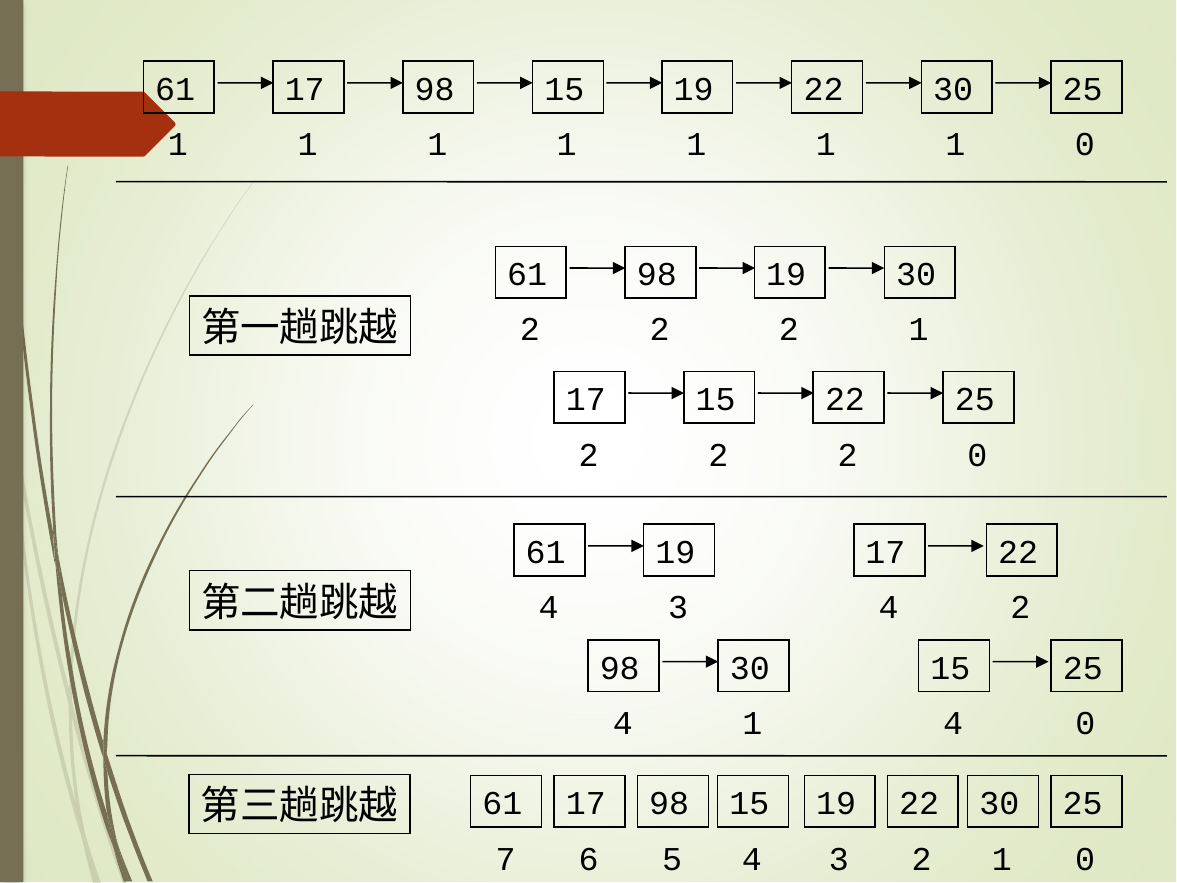

61
17
98
15
19
22
30
25

1
1
1
1
1
1
1
0

61
98
19
30

2
2
2
1
17
15
22
25

2
2
2
0
第一趟跳越

61
19
17
22

4
3
4
2
98
30
15
25

4
1
4
0
第二趟跳越

第三趟跳越
61
17
98
15
19
22
30
25
7
6
5
4
3
2
1
0